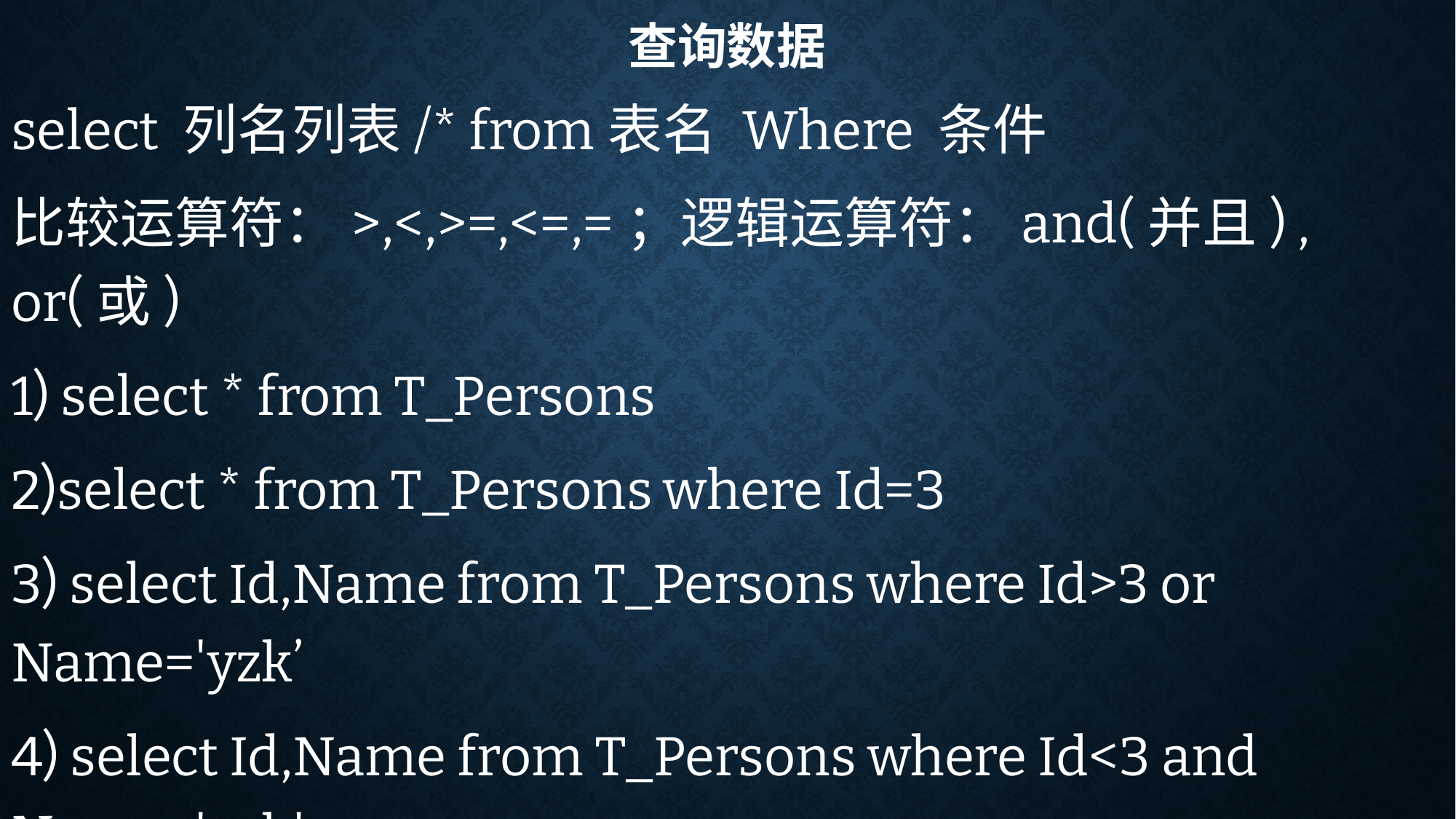

# 查询数据
select 列名列表/* from表名 Where 条件
比较运算符：>,<,>=,<=,=；逻辑运算符：and(并且) , or(或)
1) select * from T_Persons
2)select * from T_Persons where Id=3
3) select Id,Name from T_Persons where Id>3 or Name='yzk’
4) select Id,Name from T_Persons where Id<3 and Name='yzk'